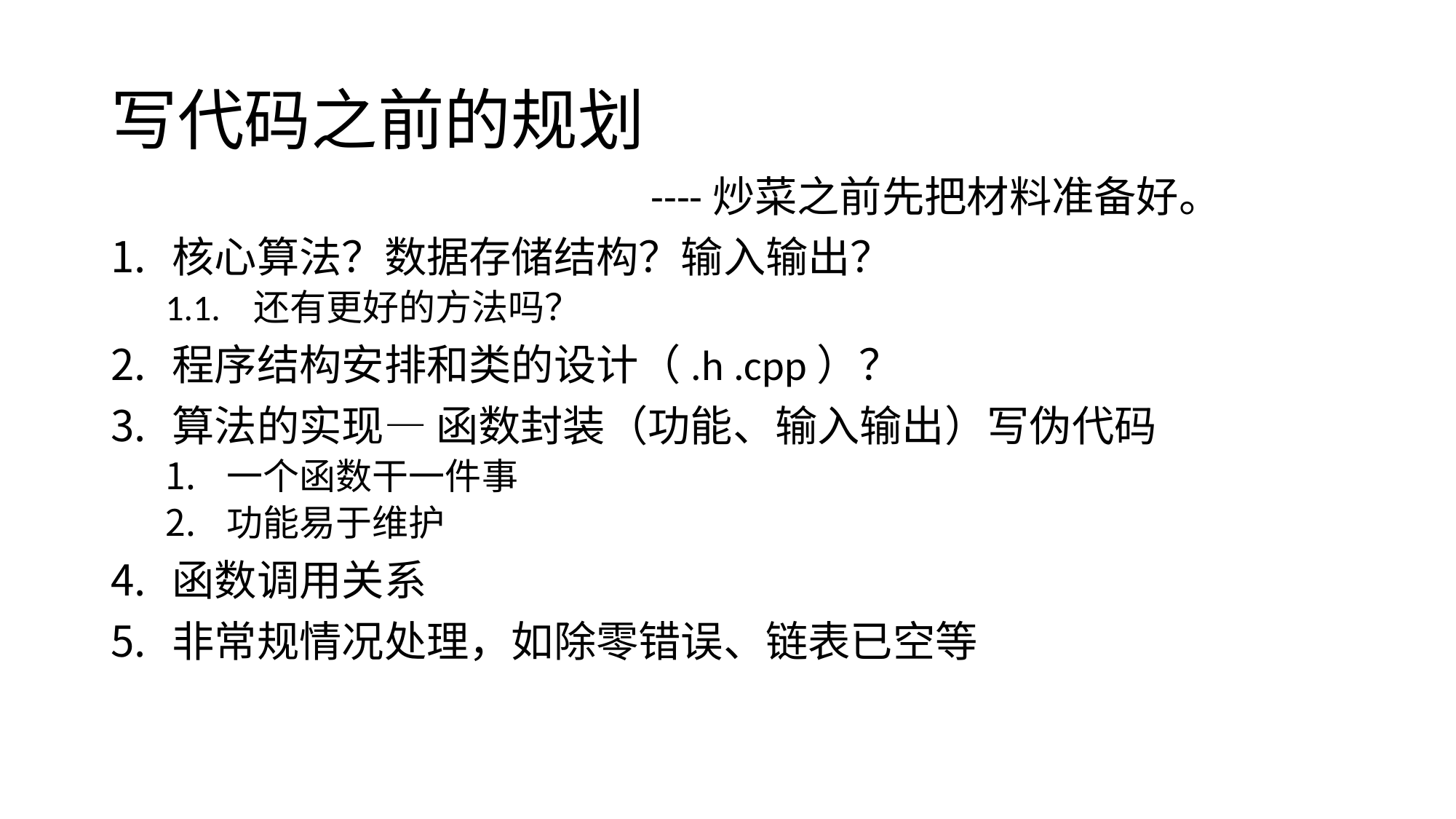

# 写代码之前的规划
                                                        ----炒菜之前先把材料准备好。
核心算法？数据存储结构？输入输出？
1.1.   还有更好的方法吗？
程序结构安排和类的设计（.h .cpp）？
算法的实现— 函数封装（功能、输入输出）写伪代码
一个函数干一件事
功能易于维护
函数调用关系
非常规情况处理，如除零错误、链表已空等